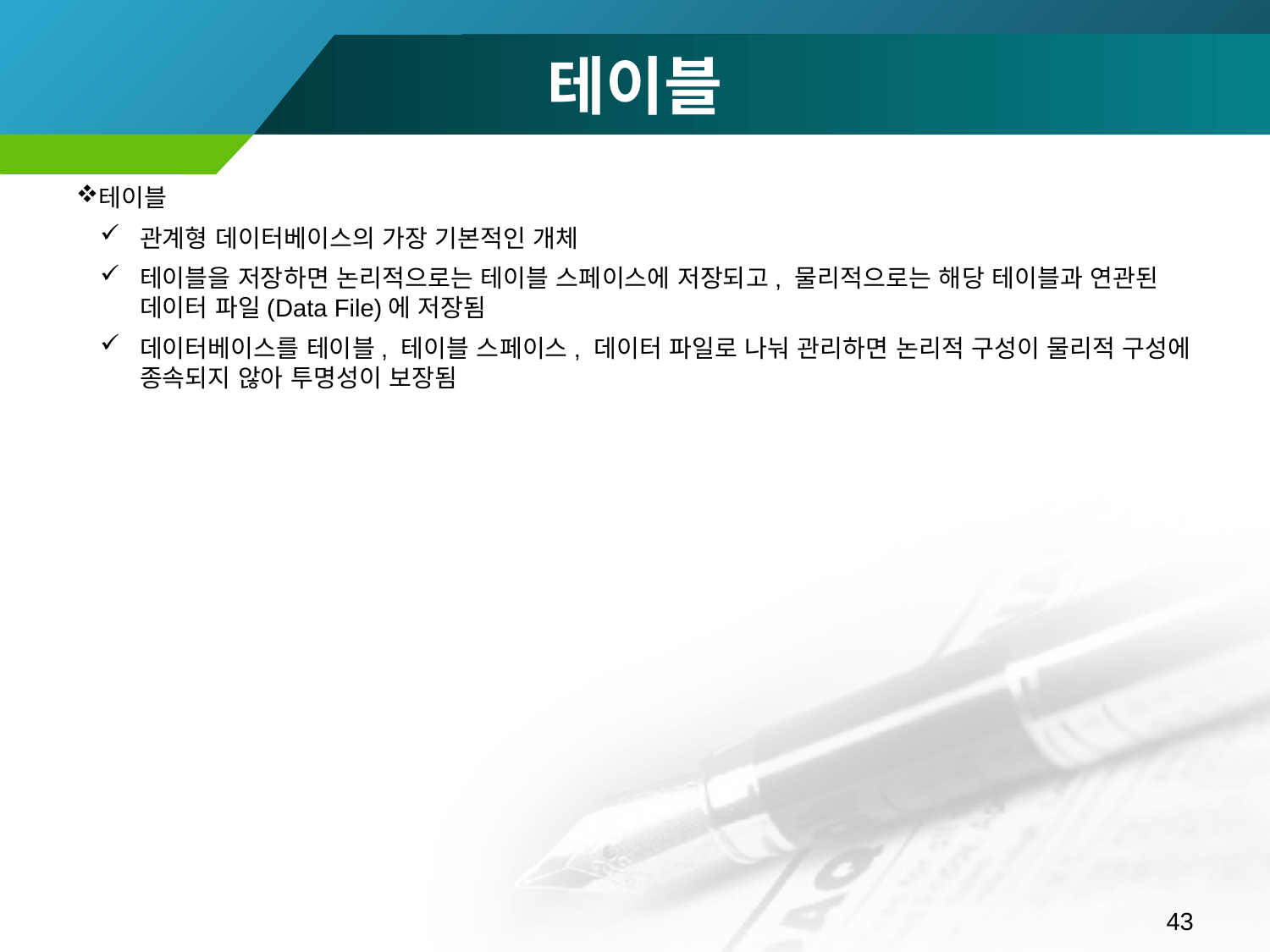

# 테이블
테이블
관계형 데이터베이스의 가장 기본적인 개체
테이블을 저장하면 논리적으로는 테이블 스페이스에 저장되고, 물리적으로는 해당 테이블과 연관된 데이터 파일(Data File)에 저장됨
데이터베이스를 테이블, 테이블 스페이스, 데이터 파일로 나눠 관리하면 논리적 구성이 물리적 구성에 종속되지 않아 투명성이 보장됨

43